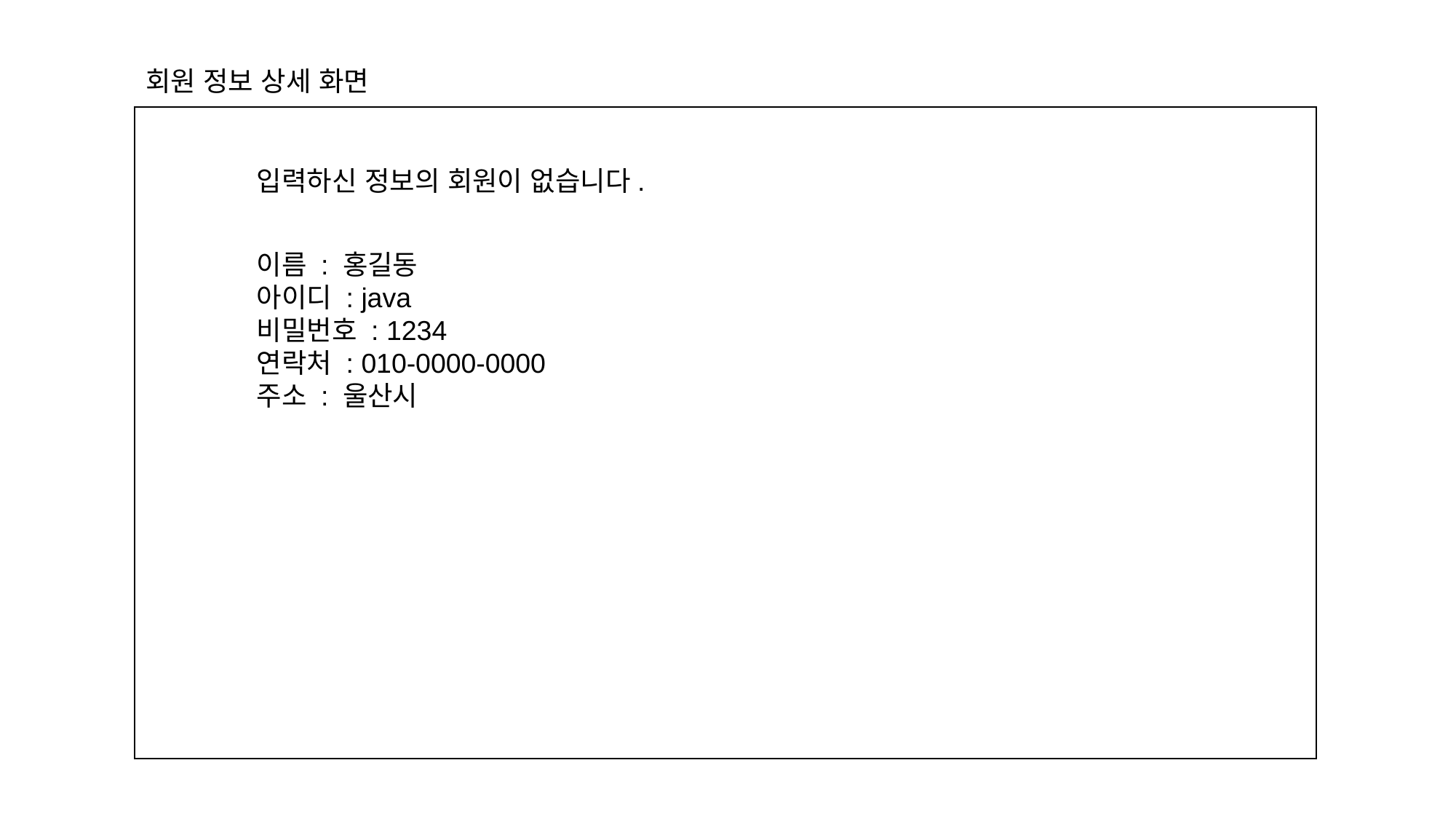

회원 정보 상세 화면

입력하신 정보의 회원이 없습니다.
이름 : 홍길동
아이디 : java
비밀번호 : 1234
연락처 : 010-0000-0000
주소 : 울산시